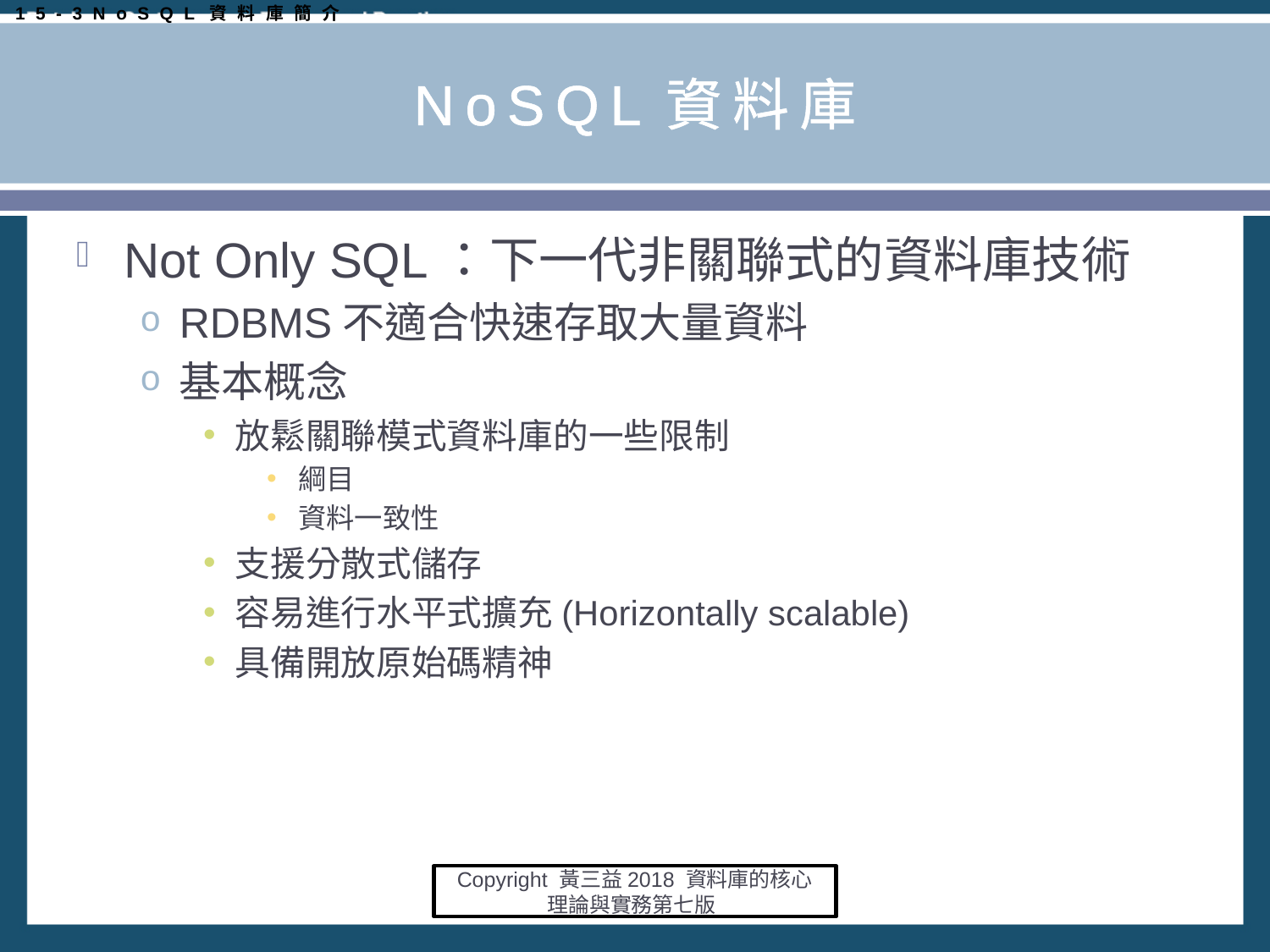

15-3NoSQL資料庫簡介
# NoSQL資料庫
Not Only SQL：下一代非關聯式的資料庫技術
RDBMS不適合快速存取大量資料
基本概念
放鬆關聯模式資料庫的一些限制
綱目
資料一致性
支援分散式儲存
容易進行水平式擴充(Horizontally scalable)
具備開放原始碼精神

Copyright 黃三益2018 資料庫的核心理論與實務第七版